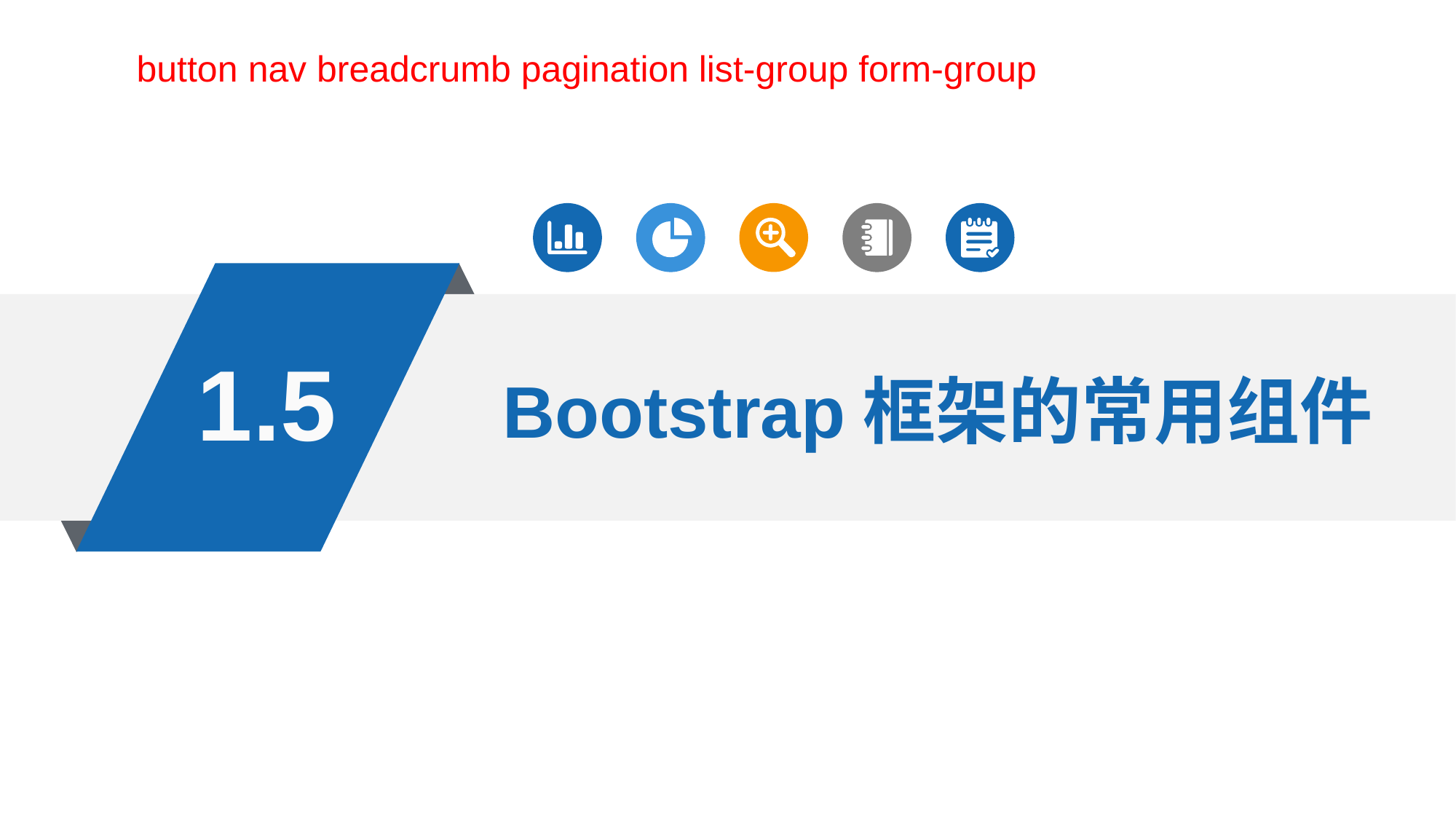

button nav breadcrumb pagination list-group form-group
1.5
Bootstrap框架的常用组件